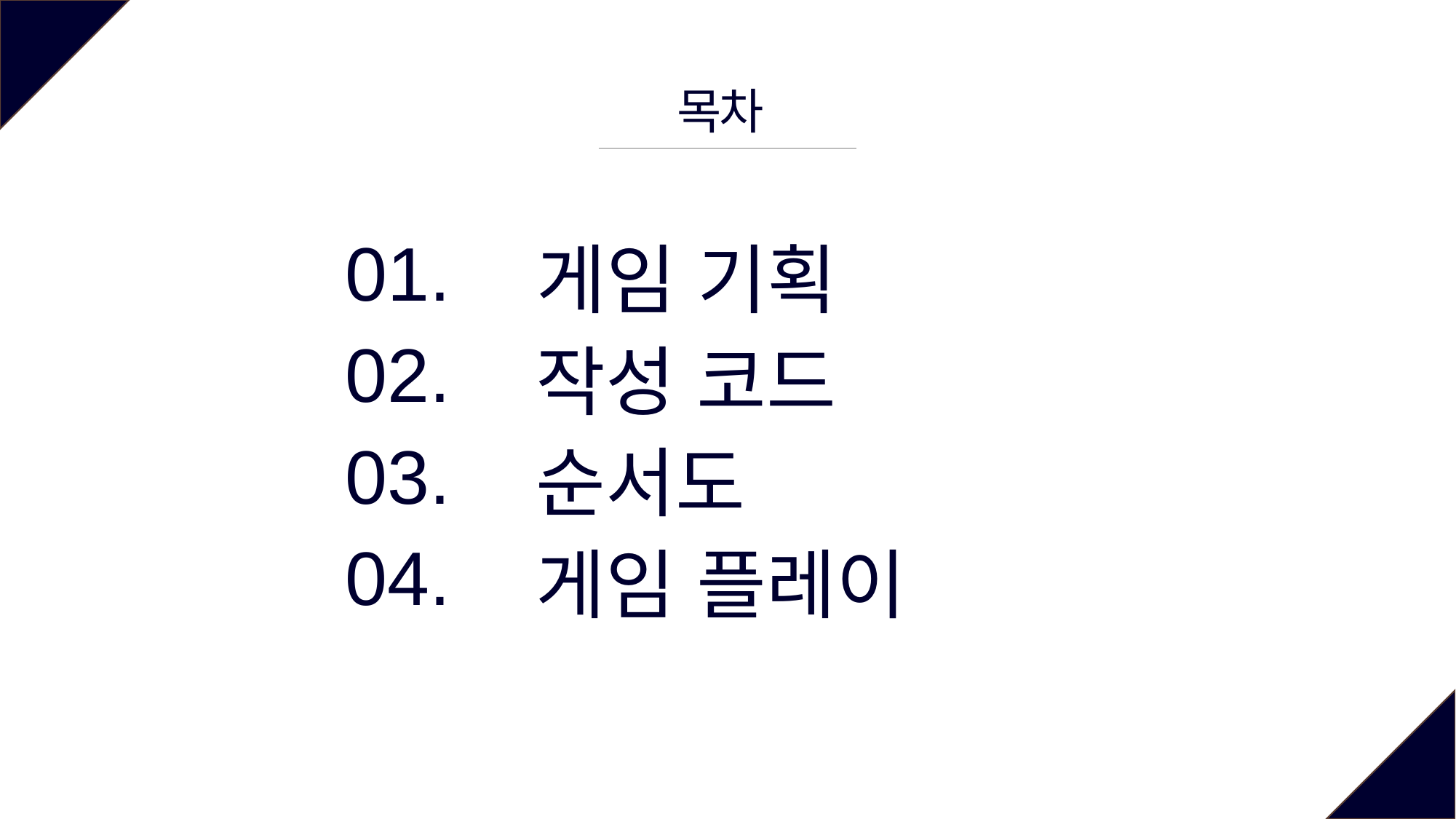

목차
01.
게임 기획
02.
작성 코드
03.
순서도

04.
게임 플레이